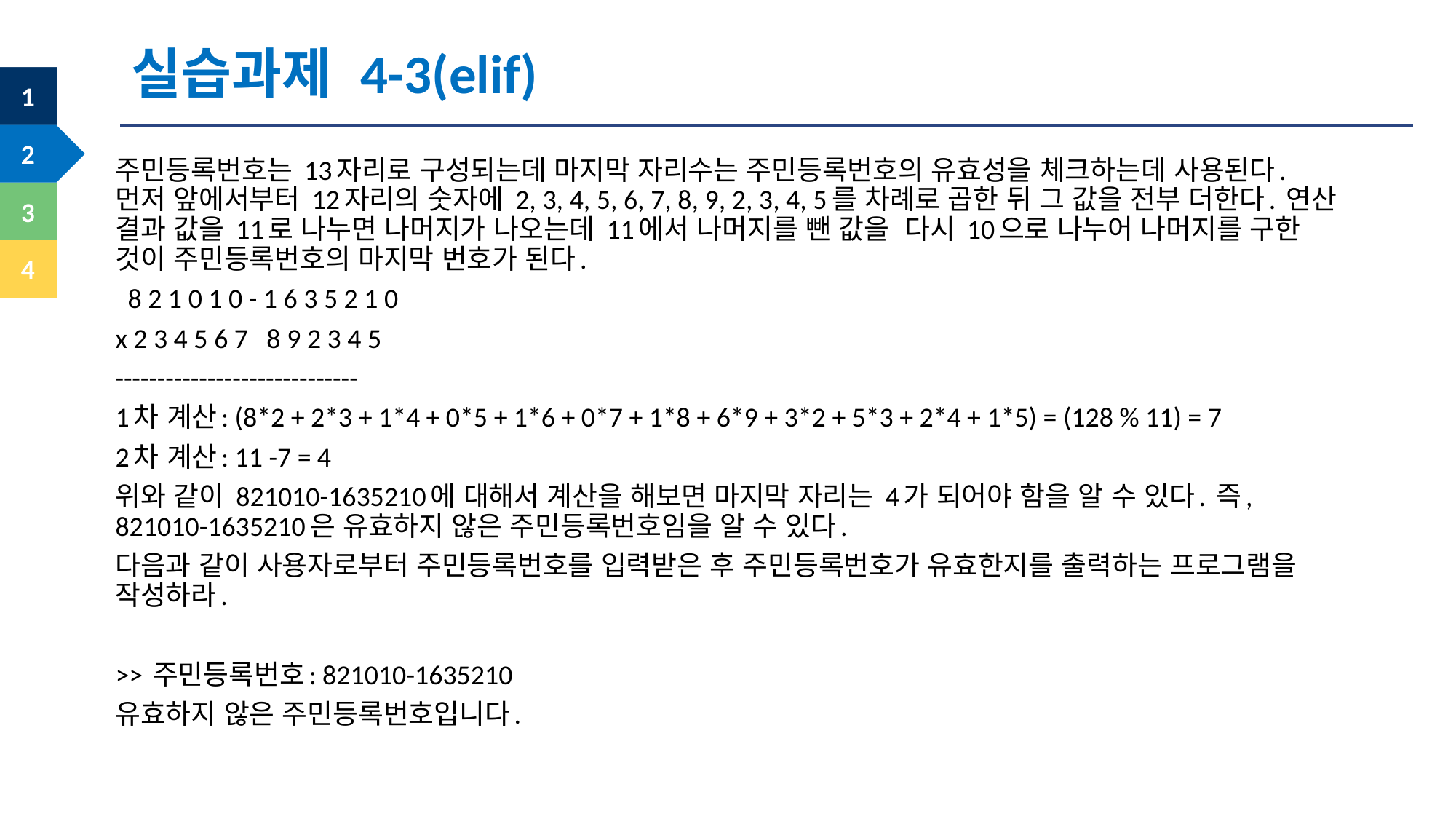

실습과제 4-3(elif)
주민등록번호는 13자리로 구성되는데 마지막 자리수는 주민등록번호의 유효성을 체크하는데 사용된다. 먼저 앞에서부터 12자리의 숫자에 2, 3, 4, 5, 6, 7, 8, 9, 2, 3, 4, 5를 차례로 곱한 뒤 그 값을 전부 더한다. 연산 결과 값을 11로 나누면 나머지가 나오는데 11에서 나머지를 뺀 값을  다시 10으로 나누어 나머지를 구한 것이 주민등록번호의 마지막 번호가 된다.
  8 2 1 0 1 0 - 1 6 3 5 2 1 0
x 2 3 4 5 6 7   8 9 2 3 4 5
-----------------------------
1차 계산: (8*2 + 2*3 + 1*4 + 0*5 + 1*6 + 0*7 + 1*8 + 6*9 + 3*2 + 5*3 + 2*4 + 1*5) = (128 % 11) = 7
2차 계산: 11 -7 = 4
위와 같이 821010-1635210에 대해서 계산을 해보면 마지막 자리는 4가 되어야 함을 알 수 있다. 즉, 821010-1635210은 유효하지 않은 주민등록번호임을 알 수 있다.
다음과 같이 사용자로부터 주민등록번호를 입력받은 후 주민등록번호가 유효한지를 출력하는 프로그램을 작성하라.

>> 주민등록번호: 821010-1635210
유효하지 않은 주민등록번호입니다.